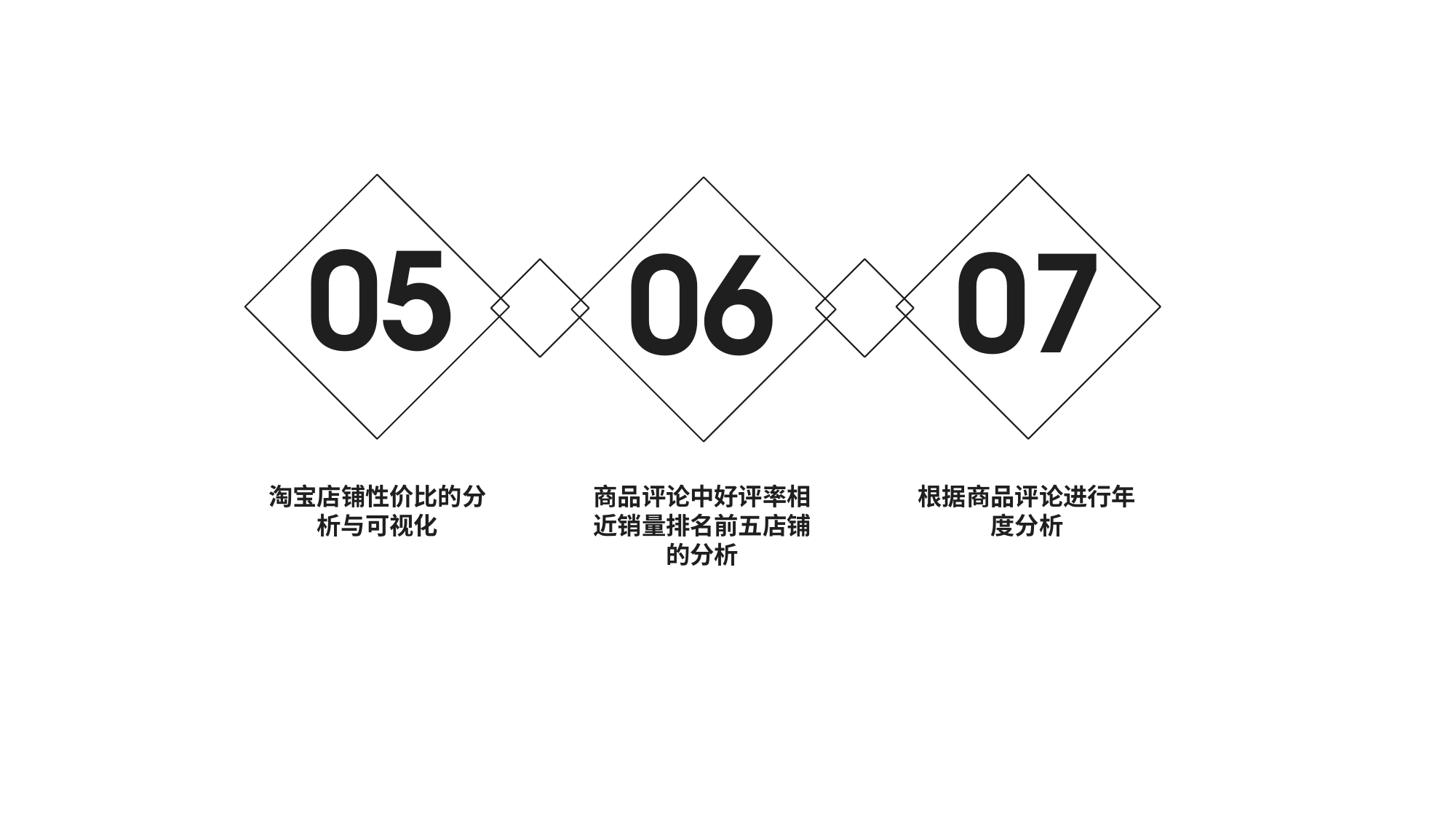

05

07
06

淘宝店铺性价比的分析与可视化
商品评论中好评率相近销量排名前五店铺的分析
根据商品评论进行年度分析